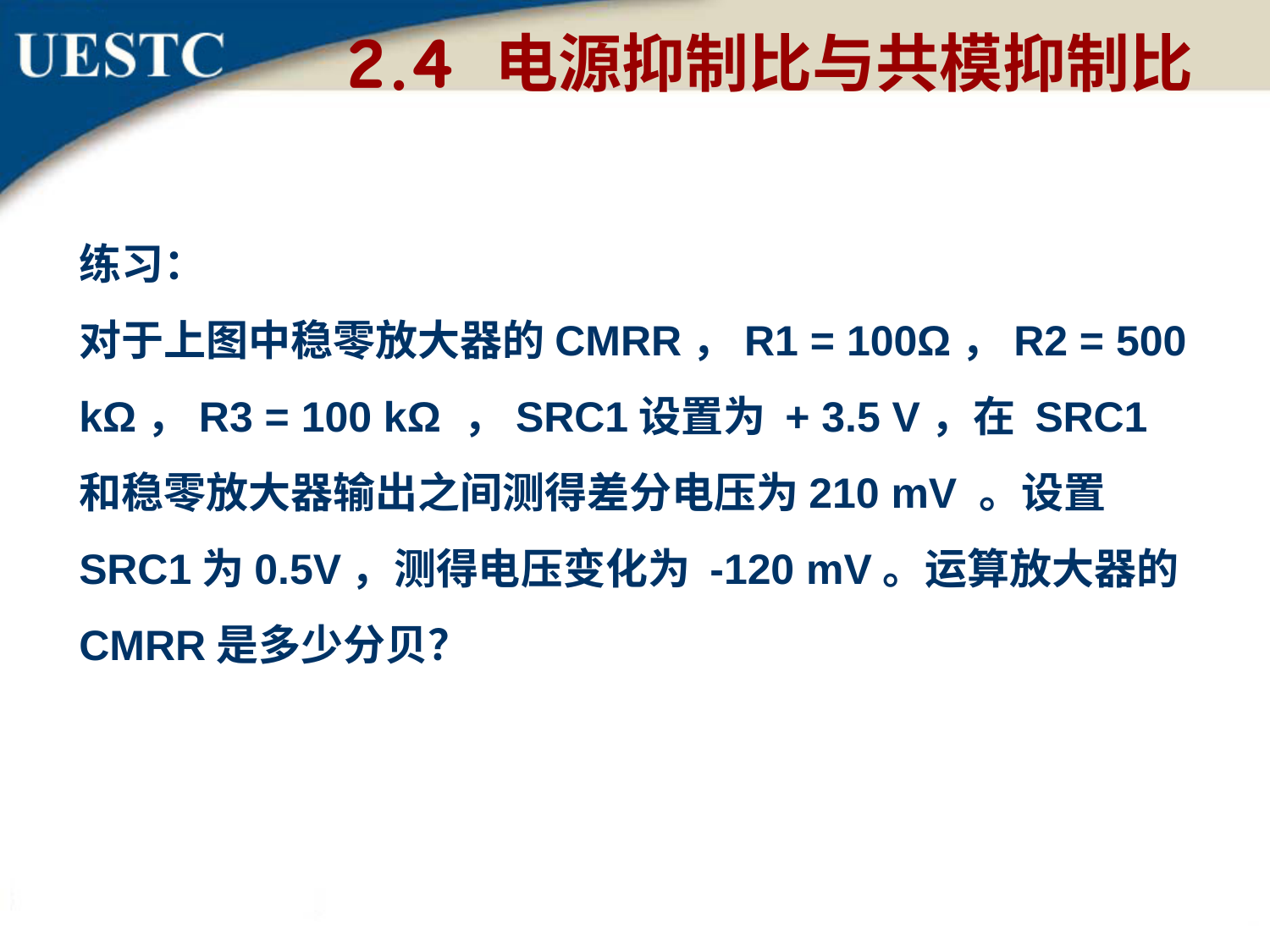

2.4 电源抑制比与共模抑制比
练习：
对于上图中稳零放大器的CMRR，R1 = 100Ω，R2 = 500 kΩ，R3 = 100 kΩ ，SRC1设置为 + 3.5 V，在 SRC1和稳零放大器输出之间测得差分电压为210 mV 。设置SRC1为0.5V，测得电压变化为 -120 mV。运算放大器的CMRR是多少分贝？